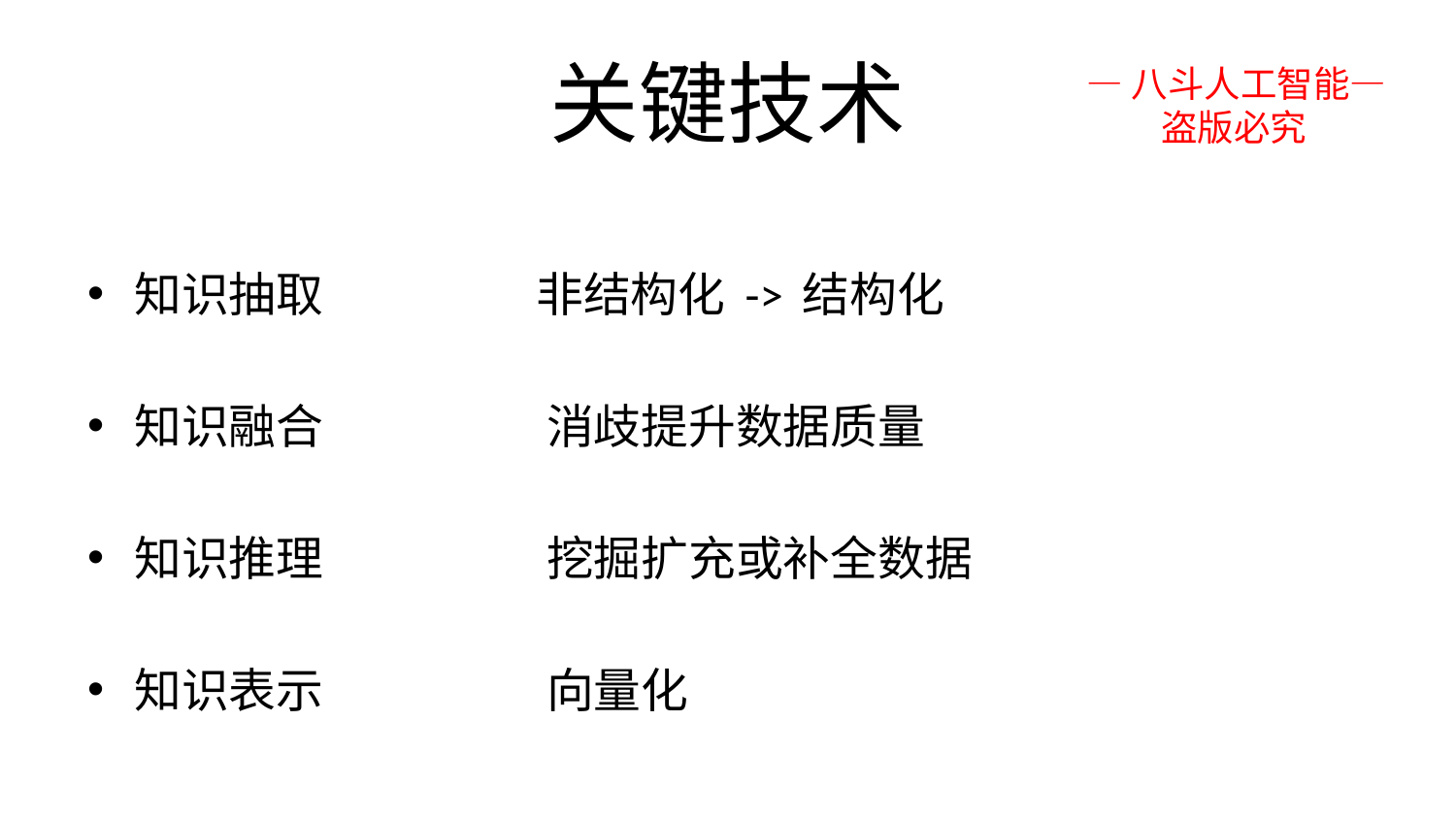

# 关键技术
—八斗人工智能—
        盗版必究

知识抽取                    非结构化 -> 结构化

知识融合                     消歧提升数据质量

知识推理                     挖掘扩充或补全数据

知识表示                     向量化